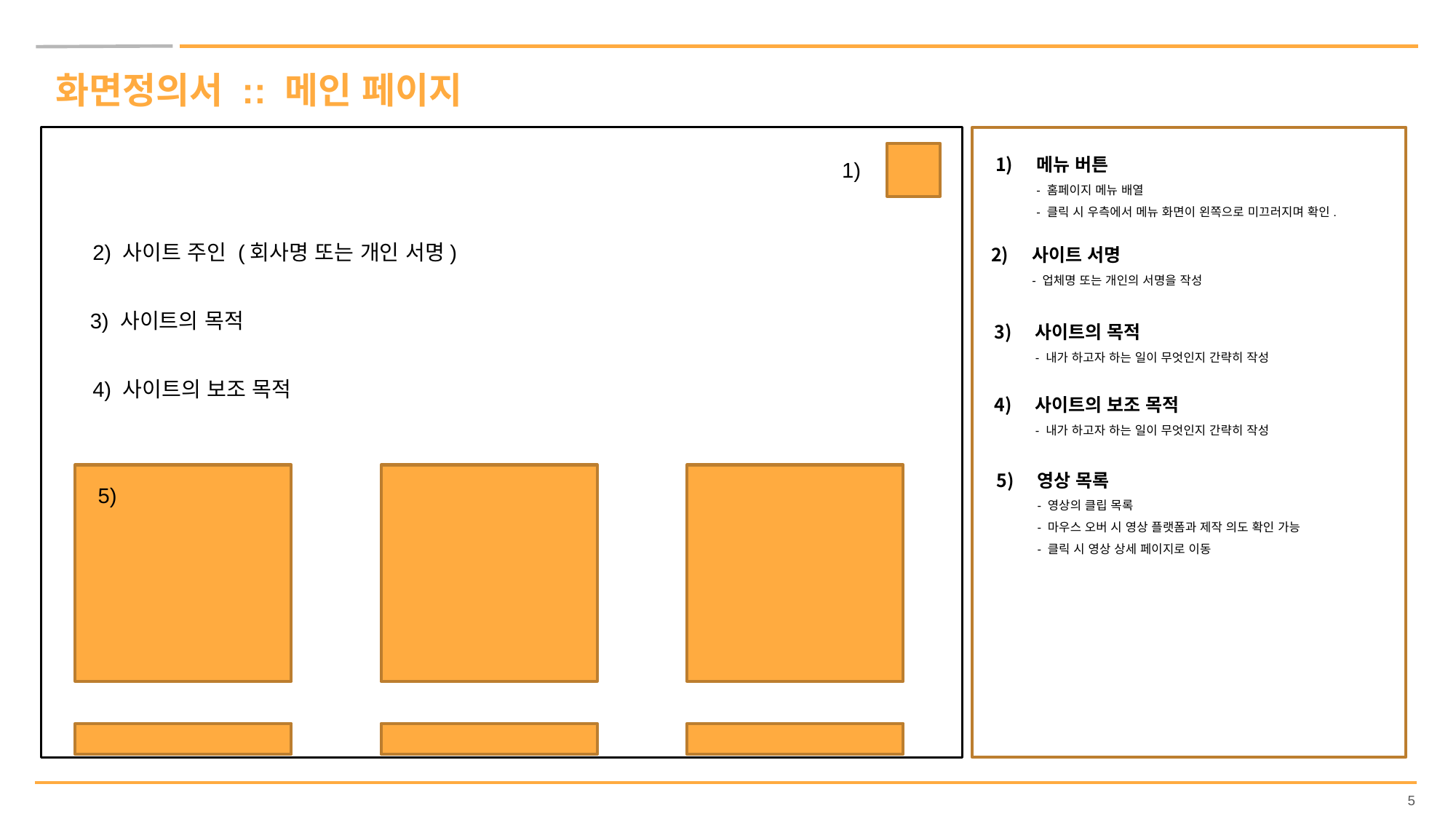

화면정의서 :: 메인 페이지

메뉴 버튼
- 홈페이지 메뉴 배열
- 클릭 시 우측에서 메뉴 화면이 왼쪽으로 미끄러지며 확인.

1)
사이트 서명
- 업체명 또는 개인의 서명을 작성
2) 사이트 주인 (회사명 또는 개인 서명)
3) 사이트의 목적
사이트의 목적
- 내가 하고자 하는 일이 무엇인지 간략히 작성
4) 사이트의 보조 목적
사이트의 보조 목적
- 내가 하고자 하는 일이 무엇인지 간략히 작성
영상 목록
- 영상의 클립 목록
- 마우스 오버 시 영상 플랫폼과 제작 의도 확인 가능
- 클릭 시 영상 상세 페이지로 이동

5)

5